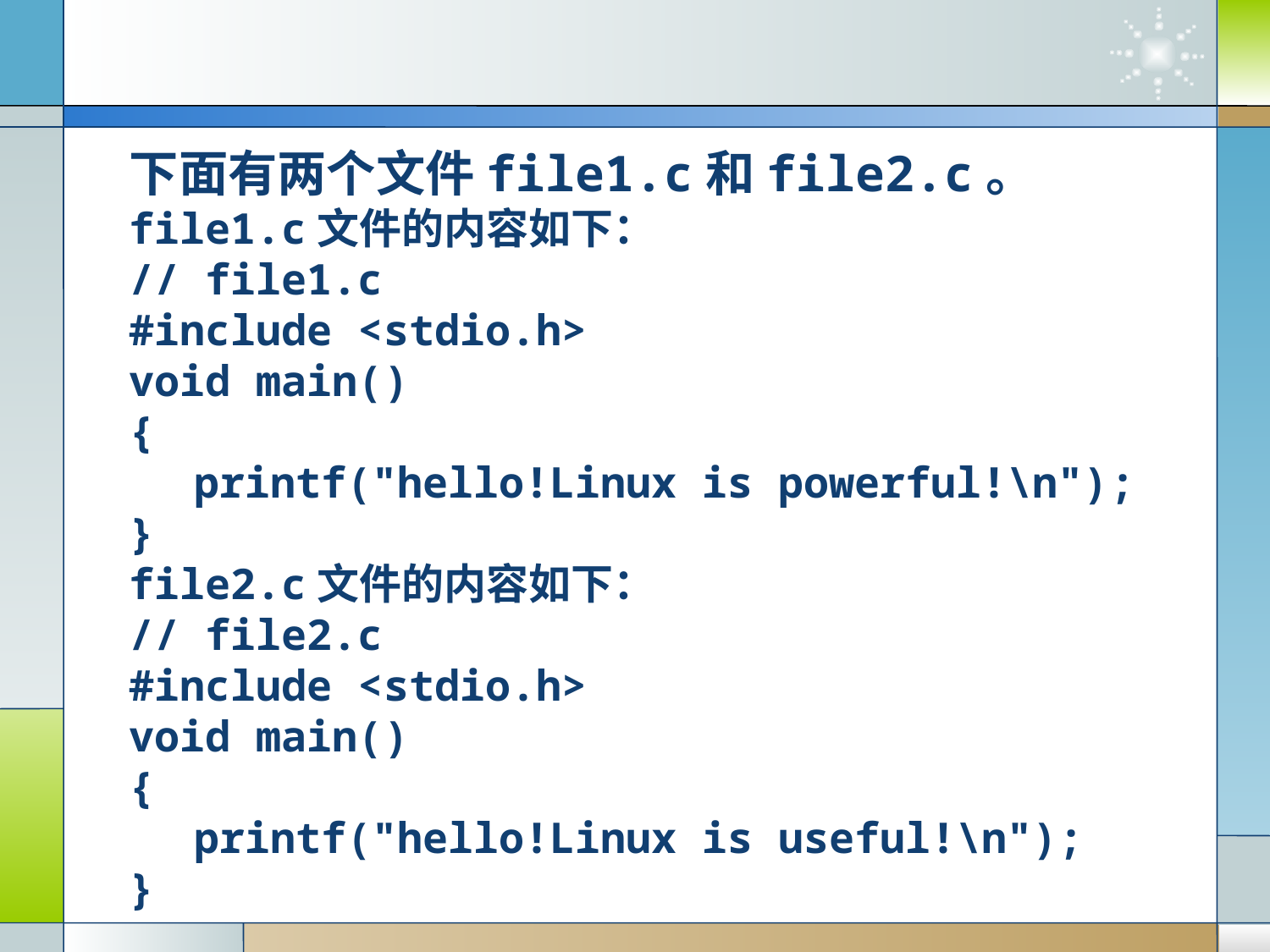

下面有两个文件file1.c和file2.c。
file1.c文件的内容如下：
// file1.c
#include <stdio.h>
void main()
{
	printf("hello!Linux is powerful!\n");
}
file2.c文件的内容如下：
// file2.c
#include <stdio.h>
void main()
{
	printf("hello!Linux is useful!\n");
}